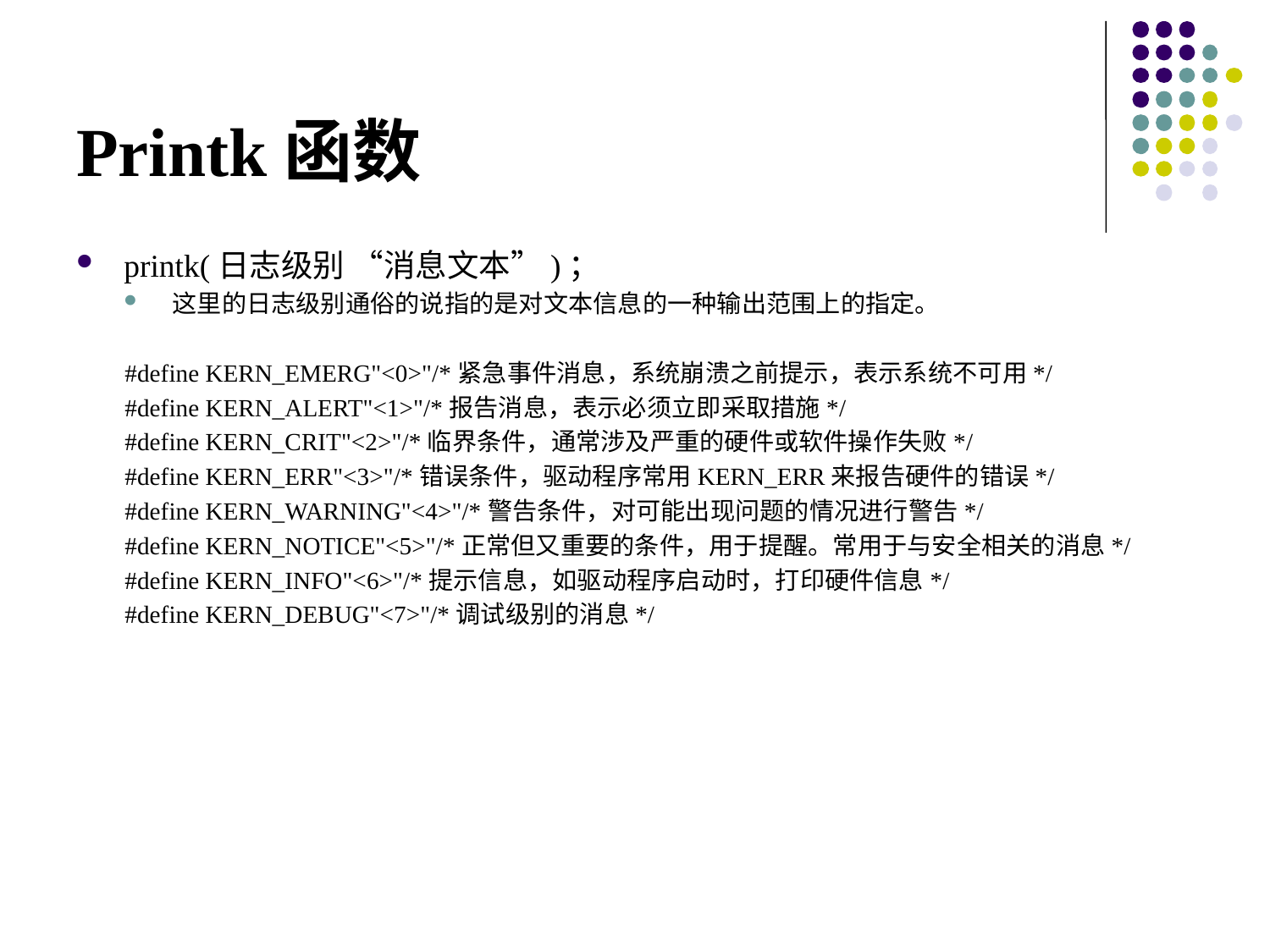

# Printk函数
printk(日志级别 “消息文本”)；
这里的日志级别通俗的说指的是对文本信息的一种输出范围上的指定。

#define KERN_EMERG"<0>"/*紧急事件消息，系统崩溃之前提示，表示系统不可用*/
#define KERN_ALERT"<1>"/*报告消息，表示必须立即采取措施*/
#define KERN_CRIT"<2>"/*临界条件，通常涉及严重的硬件或软件操作失败*/
#define KERN_ERR"<3>"/*错误条件，驱动程序常用KERN_ERR来报告硬件的错误*/
#define KERN_WARNING"<4>"/*警告条件，对可能出现问题的情况进行警告*/
#define KERN_NOTICE"<5>"/*正常但又重要的条件，用于提醒。常用于与安全相关的消息*/
#define KERN_INFO"<6>"/*提示信息，如驱动程序启动时，打印硬件信息*/
#define KERN_DEBUG"<7>"/*调试级别的消息*/